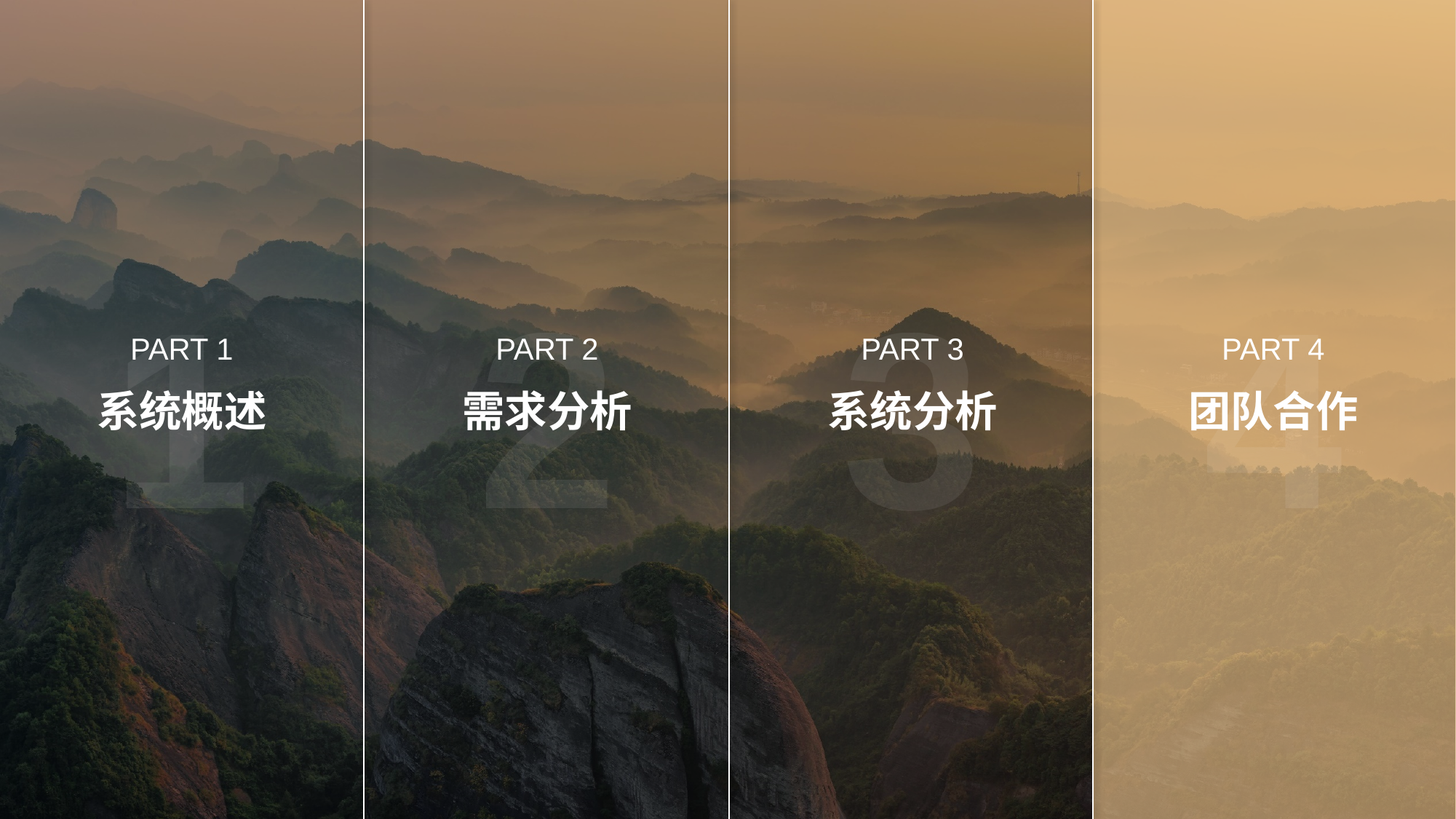

PART 1
PART 2
PART 3
PART 4
系统概述
需求分析
系统分析
团队合作